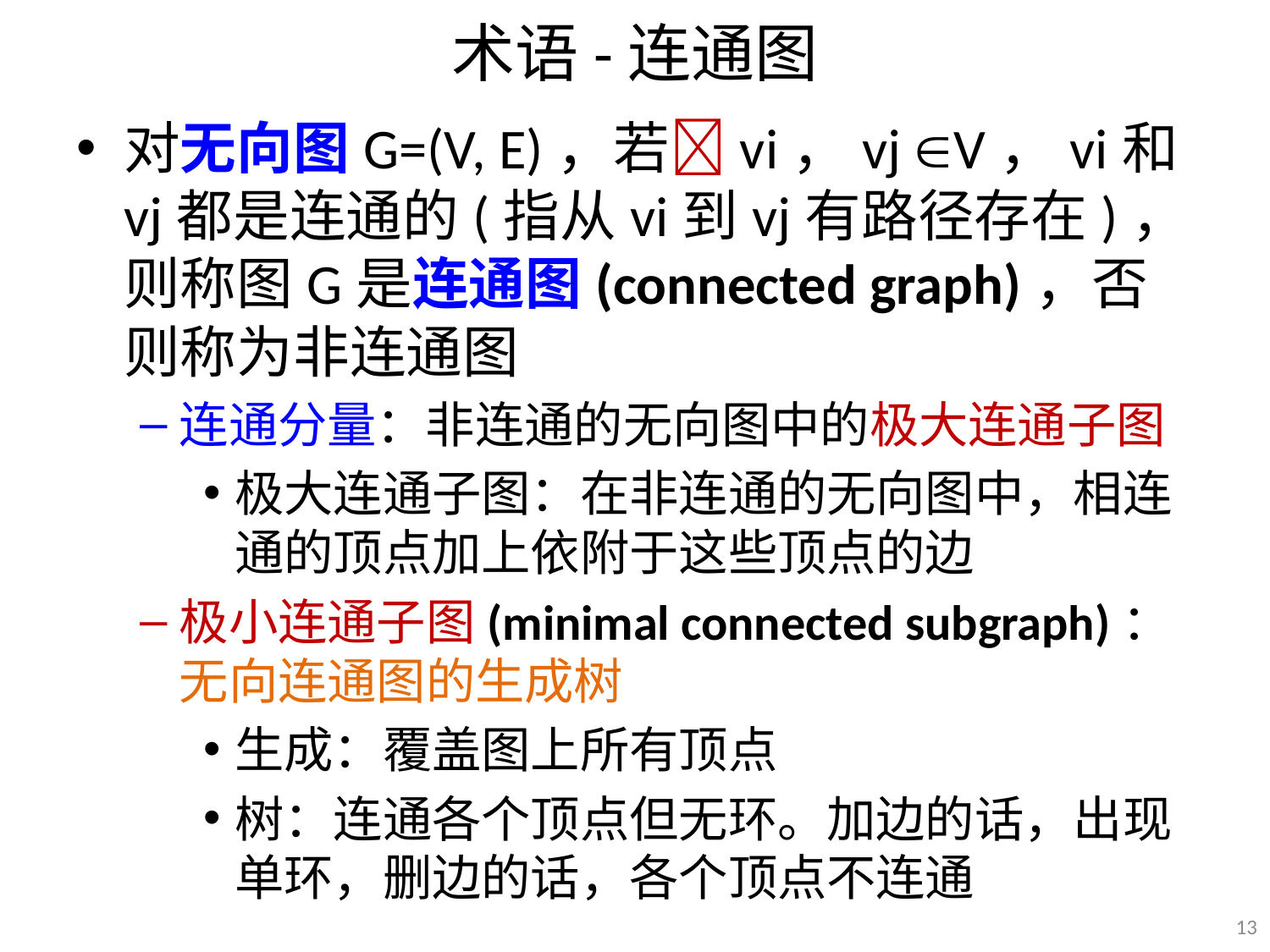

# 术语-连通图
对无向图G=(V, E)，若∀vi，vj ∈V，vi和vj都是连通的(指从vi到vj有路径存在)，则称图G是连通图(connected graph)，否则称为非连通图
连通分量：非连通的无向图中的极大连通子图
极大连通子图：在非连通的无向图中，相连通的顶点加上依附于这些顶点的边
极小连通子图(minimal connected subgraph)：无向连通图的生成树
生成：覆盖图上所有顶点
树：连通各个顶点但无环。加边的话，出现单环，删边的话，各个顶点不连通

13